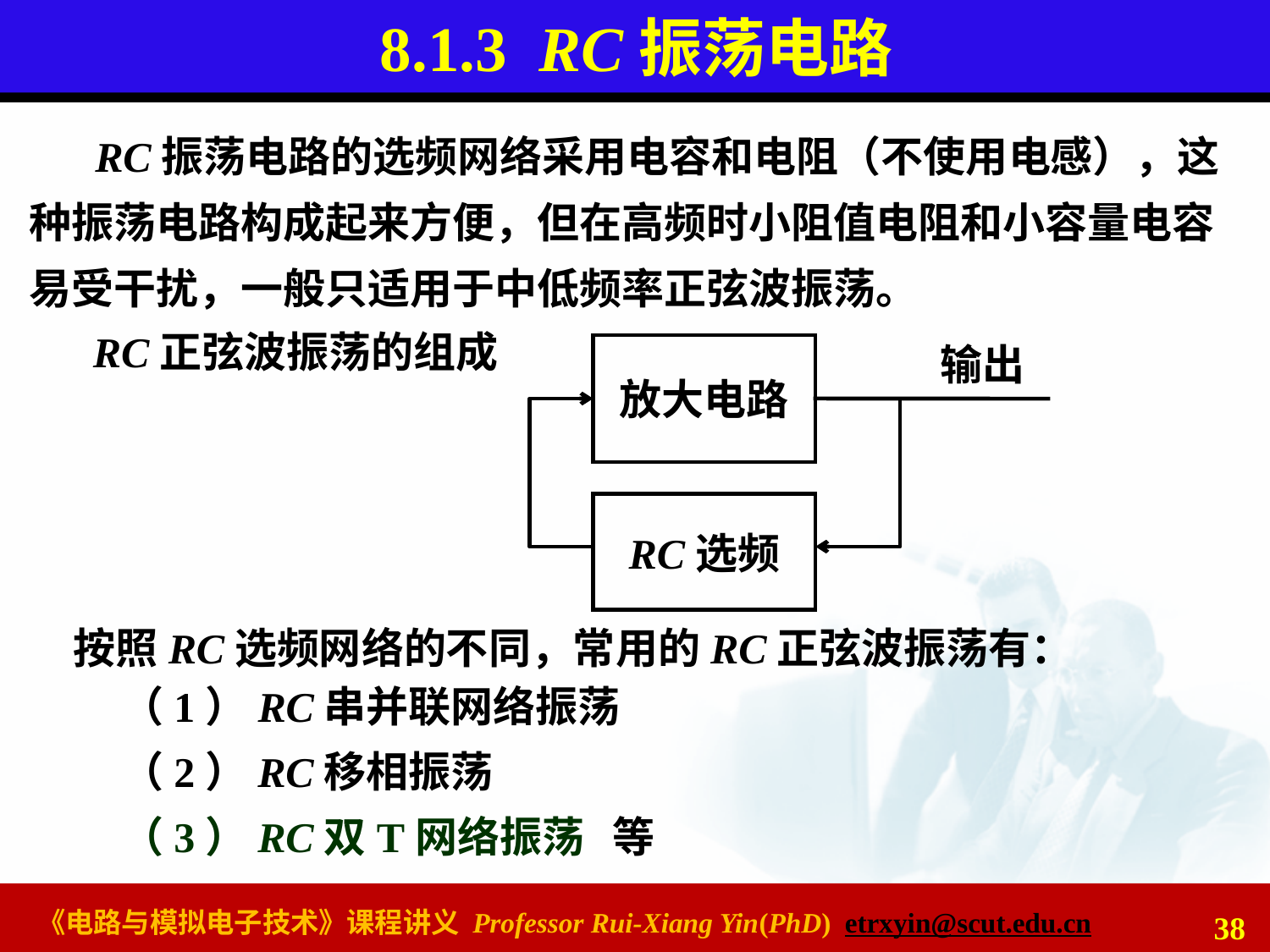

# 8.1.3  RC振荡电路
RC振荡电路的选频网络采用电容和电阻（不使用电感），这种振荡电路构成起来方便，但在高频时小阻值电阻和小容量电容易受干扰，一般只适用于中低频率正弦波振荡。
RC正弦波振荡的组成
放大电路
输出

RC选频
按照RC选频网络的不同，常用的RC正弦波振荡有：
（1）RC串并联网络振荡
（2）RC移相振荡
（3）RC双T网络振荡   等
38